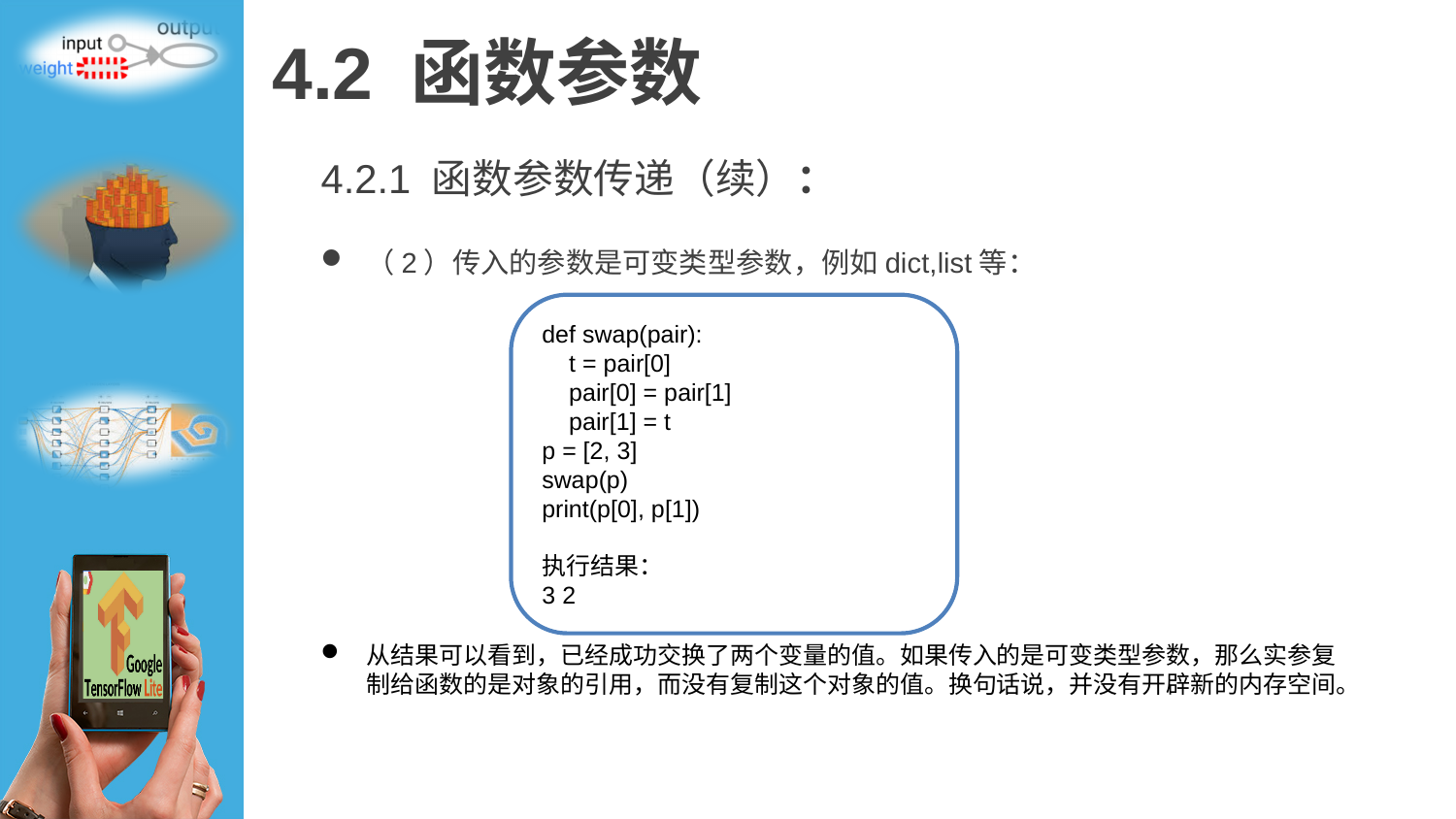

# 4.2 函数参数
4.2.1 函数参数传递（续）：
（2）传入的参数是可变类型参数，例如dict,list等：

从结果可以看到，已经成功交换了两个变量的值。如果传入的是可变类型参数，那么实参复制给函数的是对象的引用，而没有复制这个对象的值。换句话说，并没有开辟新的内存空间。

def swap(pair):
    t = pair[0]
    pair[0] = pair[1]
    pair[1] = t
p = [2, 3]
swap(p)
print(p[0], p[1])

执行结果：
3 2